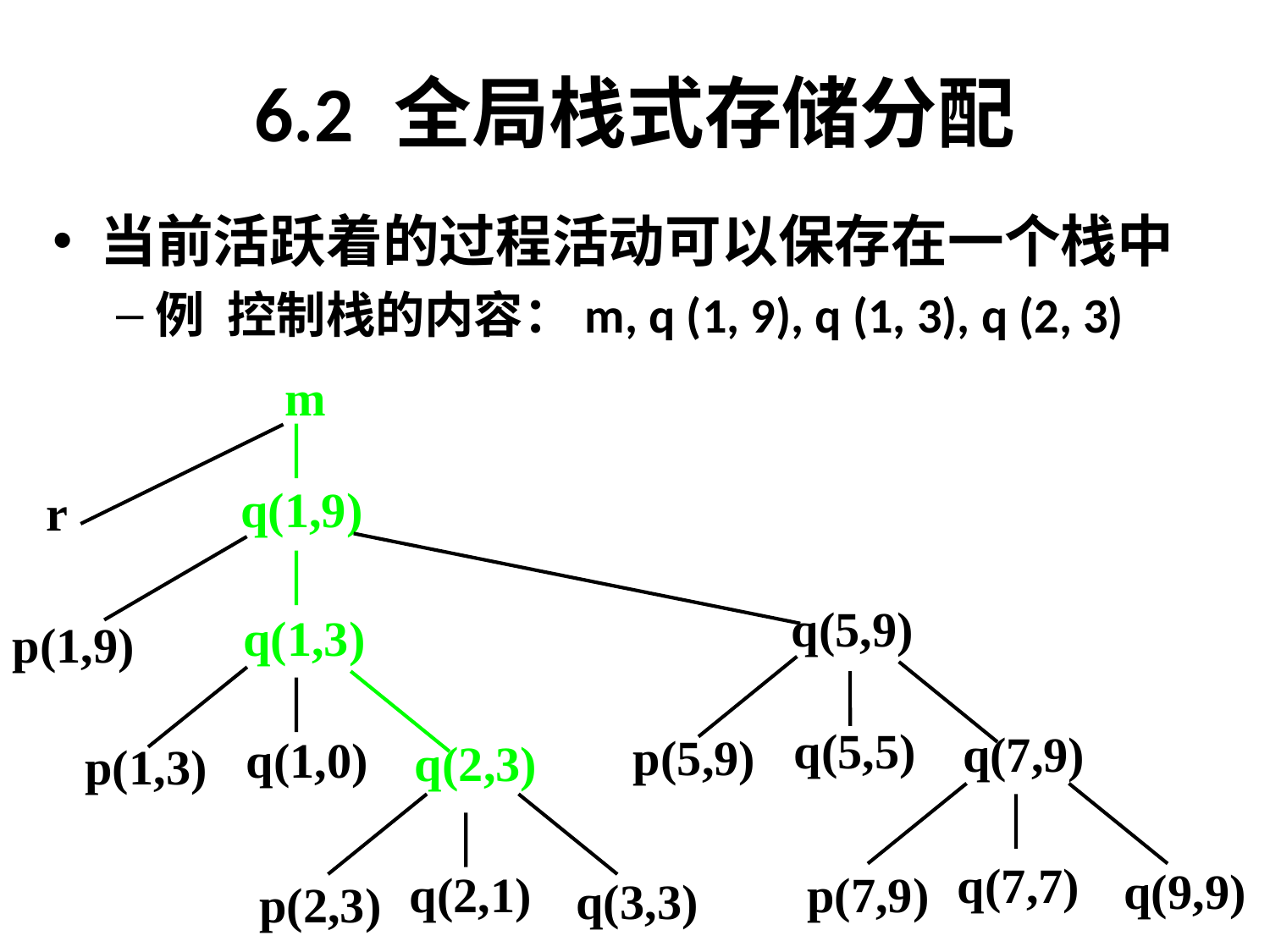

# 6.2 全局栈式存储分配
当前活跃着的过程活动可以保存在一个栈中
例  控制栈的内容：m, q (1, 9), q (1, 3), q (2, 3)
m

q(1,9)
r

q(5,9)
q(1,3)
p(1,9)

q(5,5)
q(7,9)
p(5,9)
q(1,0)
q(2,3)
p(1,3)

q(7,7)
q(9,9)
q(2,1)
p(7,9)
q(3,3)
p(2,3)